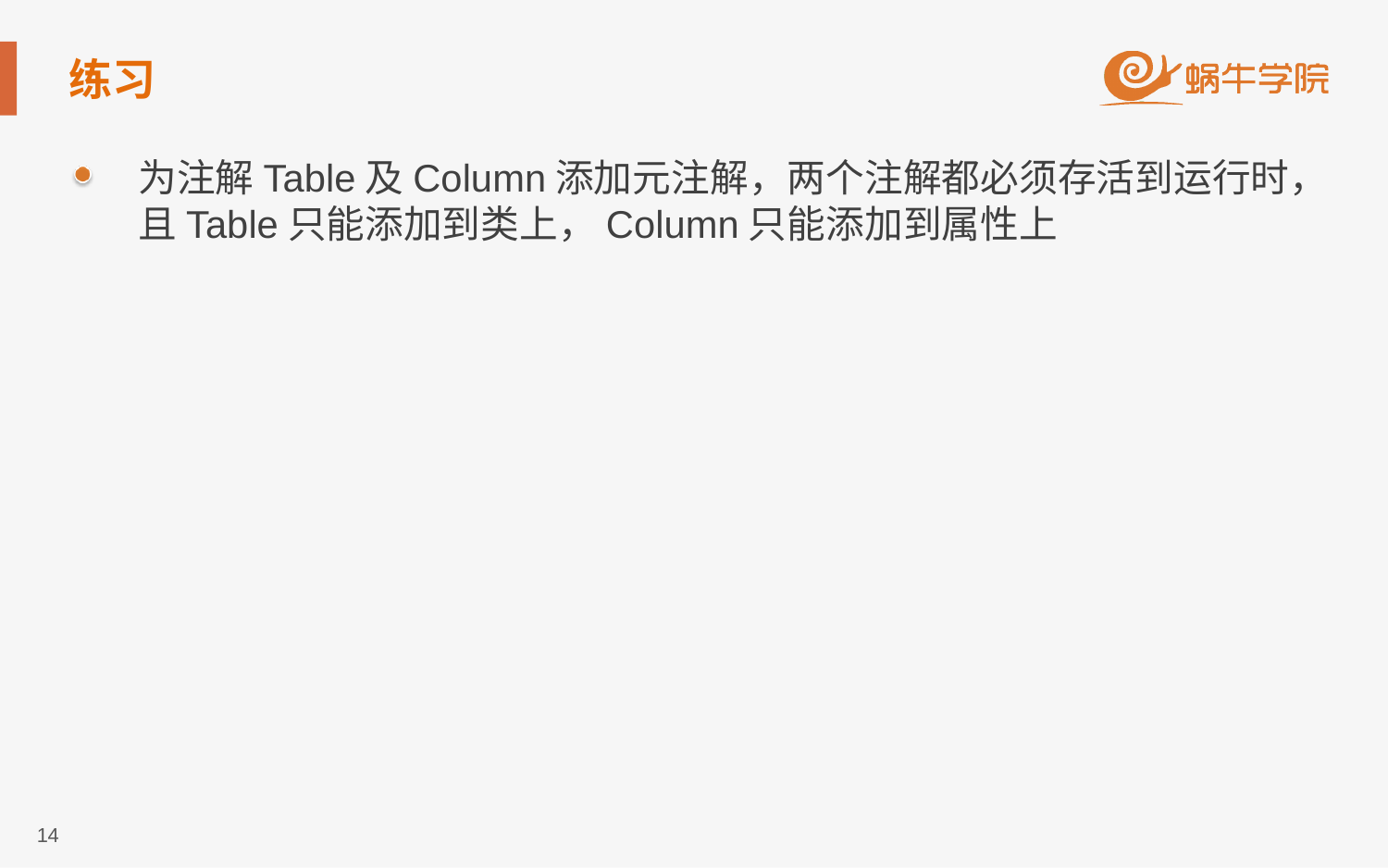

# 练习
为注解Table及Column添加元注解，两个注解都必须存活到运行时，且Table只能添加到类上，Column只能添加到属性上